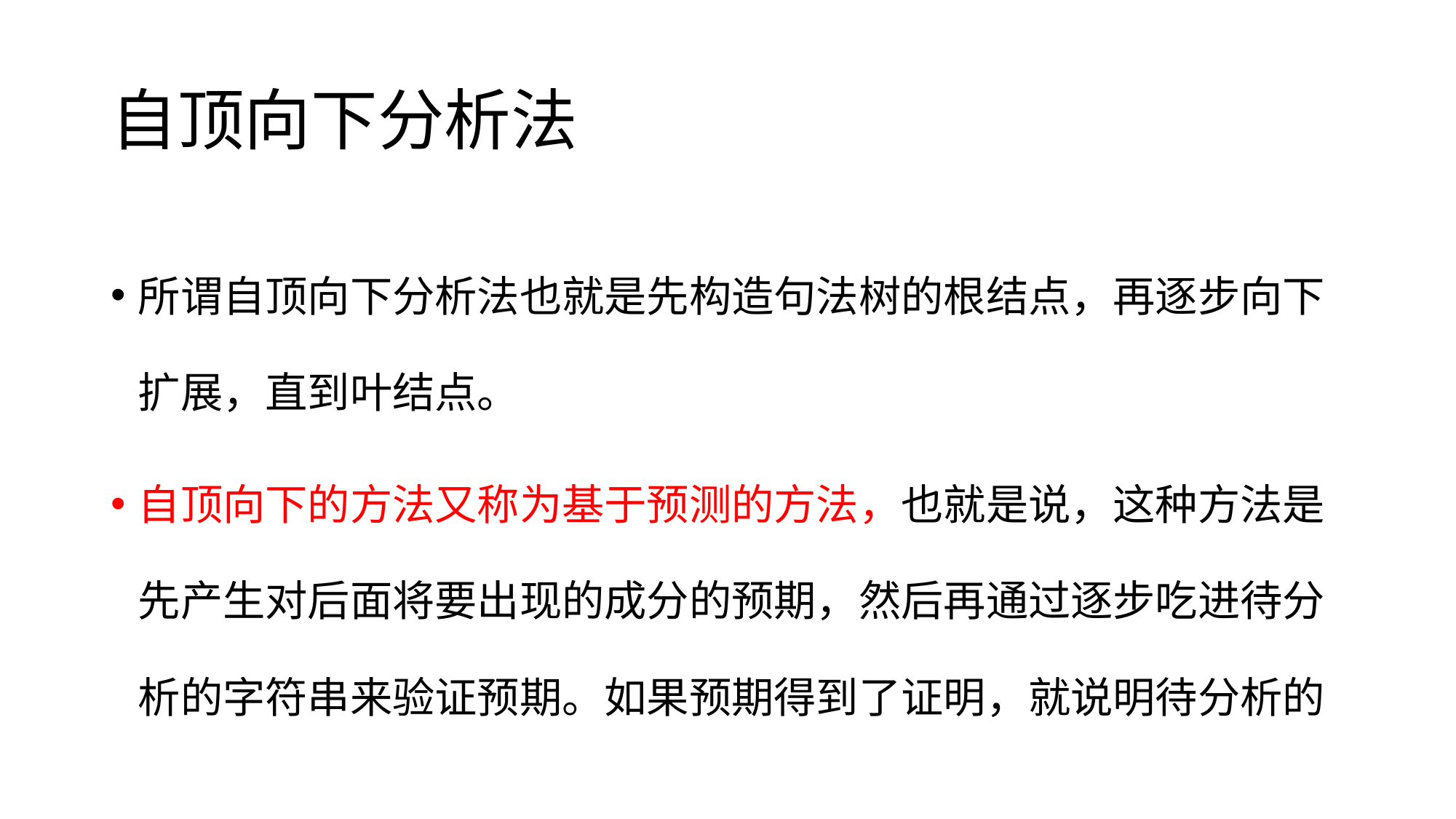

# 自顶向下分析法
所谓自顶向下分析法也就是先构造句法树的根结点，再逐步向下扩展，直到叶结点。
自顶向下的方法又称为基于预测的方法，也就是说，这种方法是先产生对后面将要出现的成分的预期，然后再通过逐步吃进待分析的字符串来验证预期。如果预期得到了证明，就说明待分析的